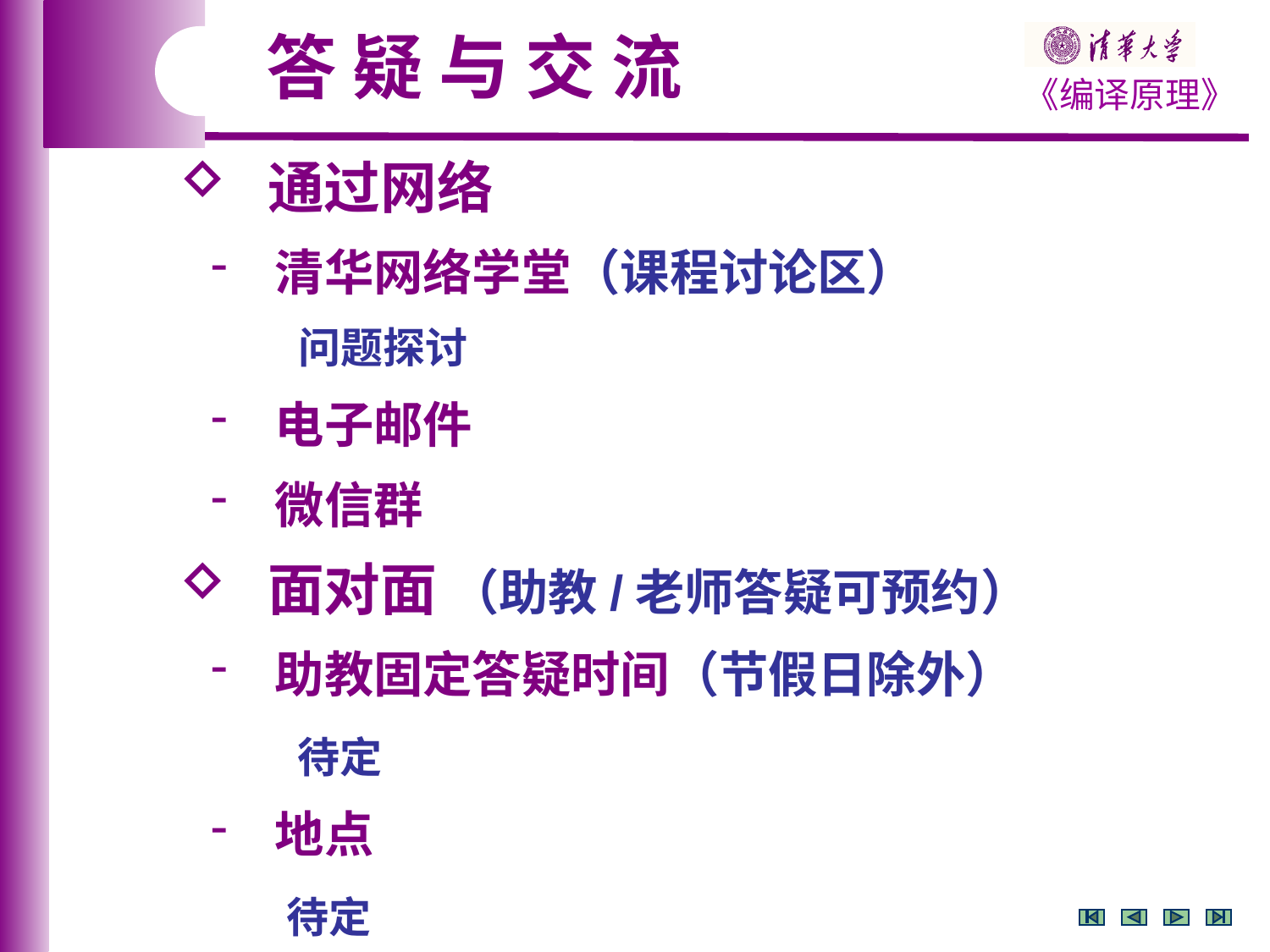

答 疑 与 交 流
  通过网络

  清华网络学堂（课程讨论区）

     问题探讨

  电子邮件

  微信群

  面对面 （助教/老师答疑可预约）

  助教固定答疑时间（节假日除外）

    待定

  地点

   待定